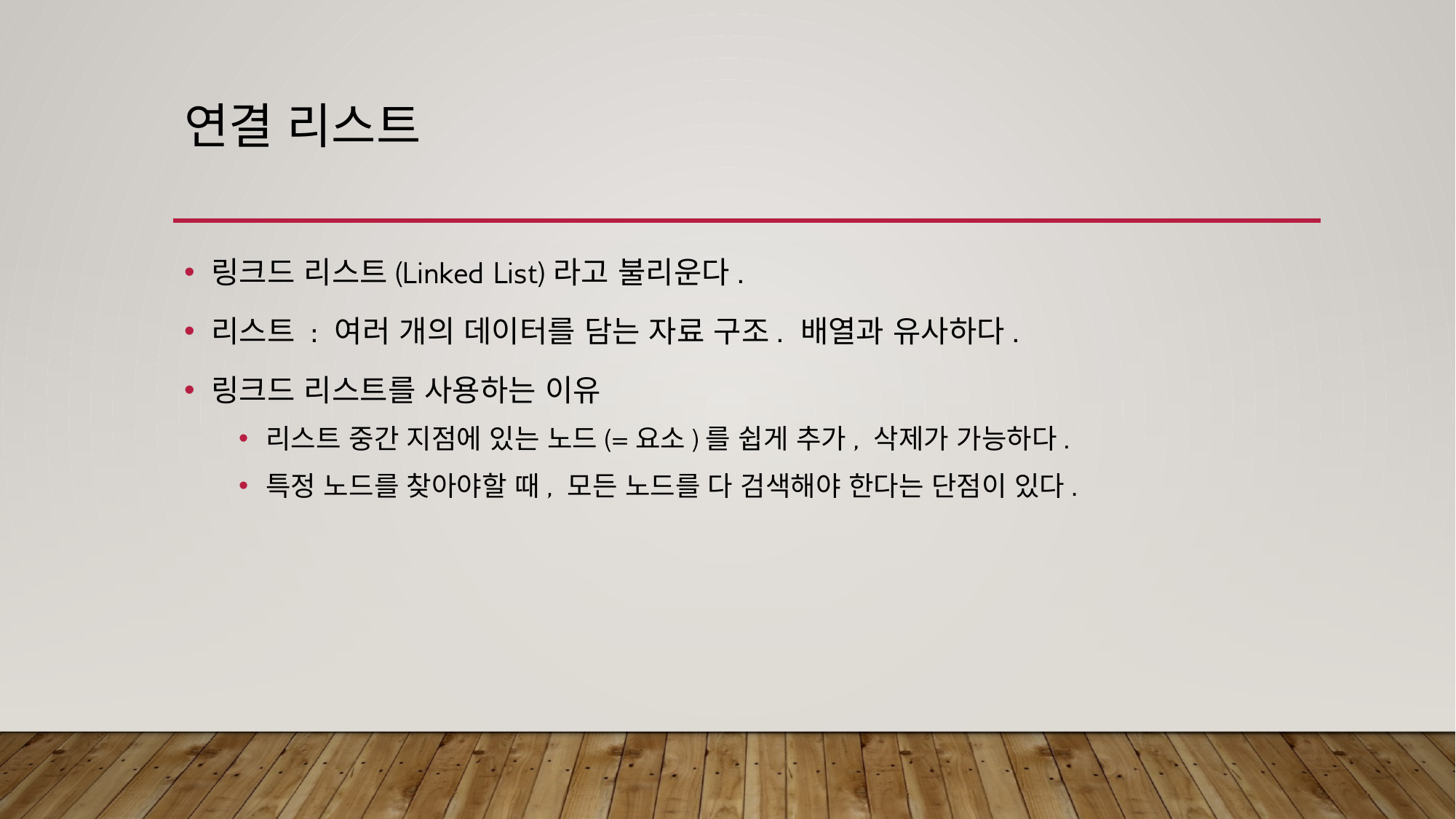

# 연결 리스트
링크드 리스트(Linked List)라고 불리운다.
리스트 : 여러 개의 데이터를 담는 자료 구조. 배열과 유사하다.
링크드 리스트를 사용하는 이유
리스트 중간 지점에 있는 노드(=요소)를 쉽게 추가, 삭제가 가능하다.
특정 노드를 찾아야할 때, 모든 노드를 다 검색해야 한다는 단점이 있다.